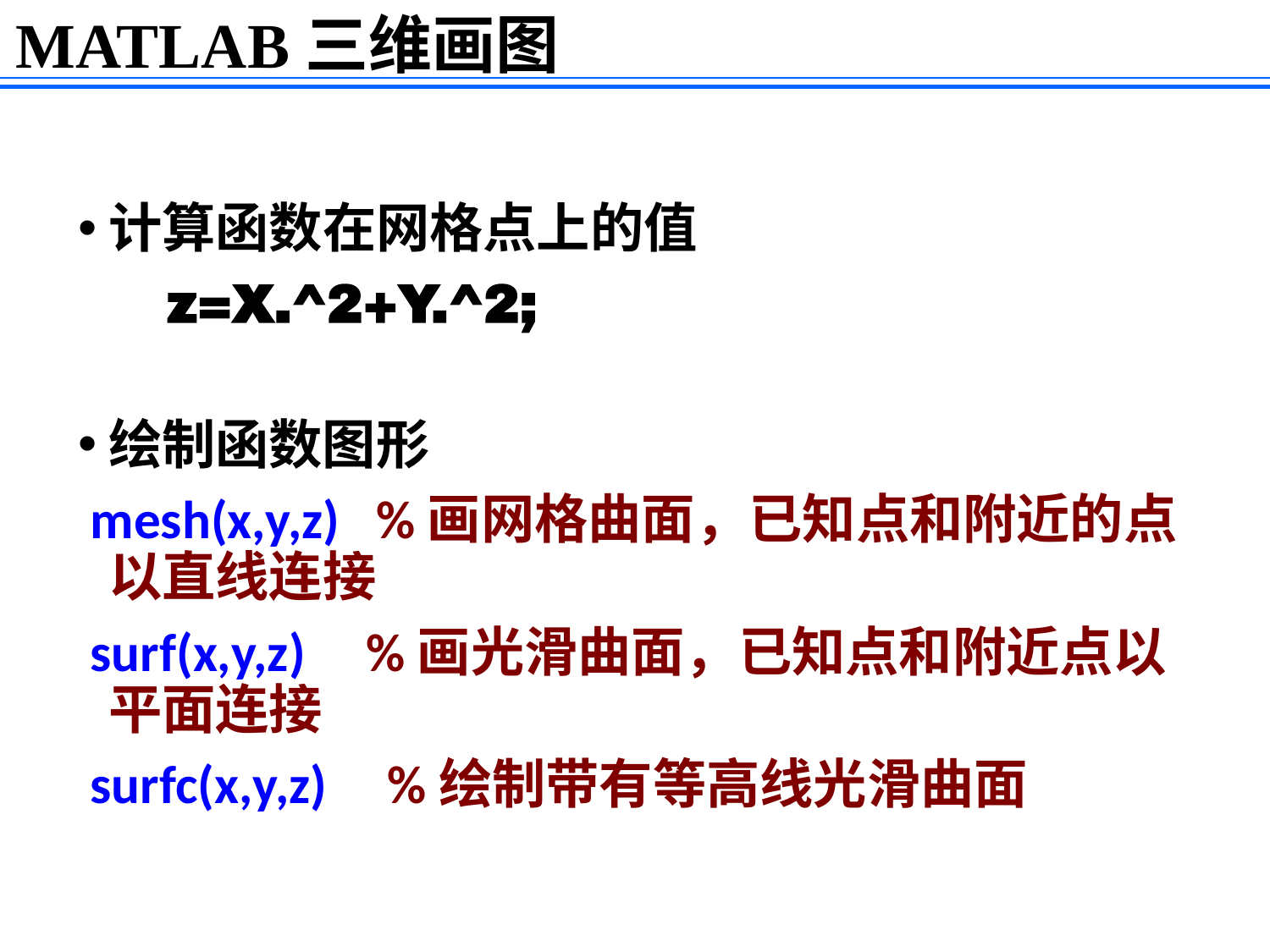

MATLAB三维画图

计算函数在网格点上的值
     z=X.^2+Y.^2;

绘制函数图形
 mesh(x,y,z)   %画网格曲面，已知点和附近的点以直线连接
 surf(x,y,z)     %画光滑曲面，已知点和附近点以平面连接
 surfc(x,y,z)     %绘制带有等高线光滑曲面